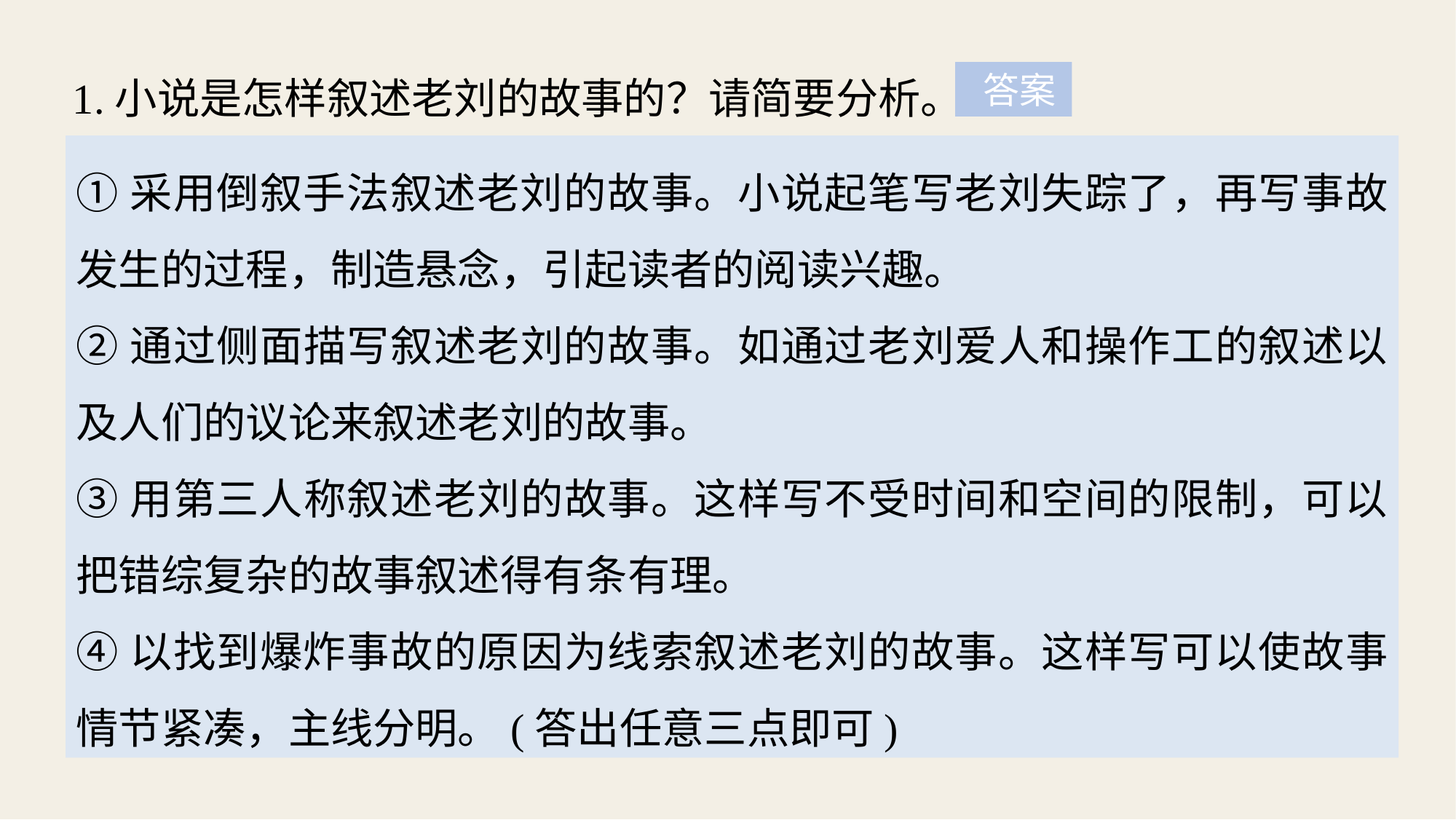

1.小说是怎样叙述老刘的故事的？请简要分析。
 答案
①采用倒叙手法叙述老刘的故事。小说起笔写老刘失踪了，再写事故发生的过程，制造悬念，引起读者的阅读兴趣。
②通过侧面描写叙述老刘的故事。如通过老刘爱人和操作工的叙述以及人们的议论来叙述老刘的故事。
③用第三人称叙述老刘的故事。这样写不受时间和空间的限制，可以把错综复杂的故事叙述得有条有理。
④以找到爆炸事故的原因为线索叙述老刘的故事。这样写可以使故事情节紧凑，主线分明。(答出任意三点即可)